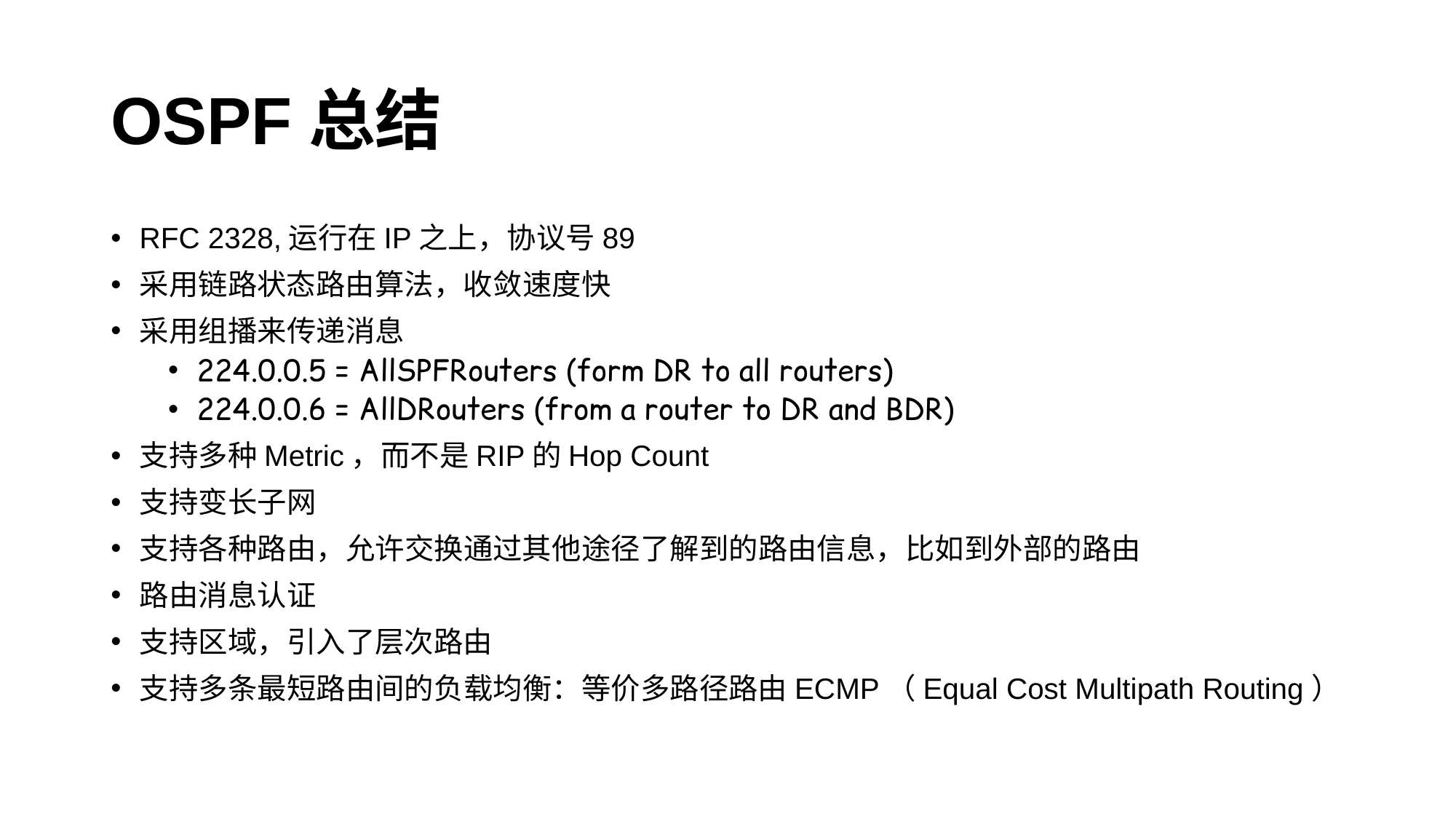

# OSPF总结
RFC 2328,运行在IP之上，协议号89
采用链路状态路由算法，收敛速度快
采用组播来传递消息
224.0.0.5 = AllSPFRouters (form DR to all routers)
224.0.0.6 = AllDRouters (from a router to DR and BDR)
支持多种Metric，而不是RIP的Hop Count
支持变长子网
支持各种路由，允许交换通过其他途径了解到的路由信息，比如到外部的路由
路由消息认证
支持区域，引入了层次路由
支持多条最短路由间的负载均衡：等价多路径路由ECMP（Equal Cost Multipath Routing）